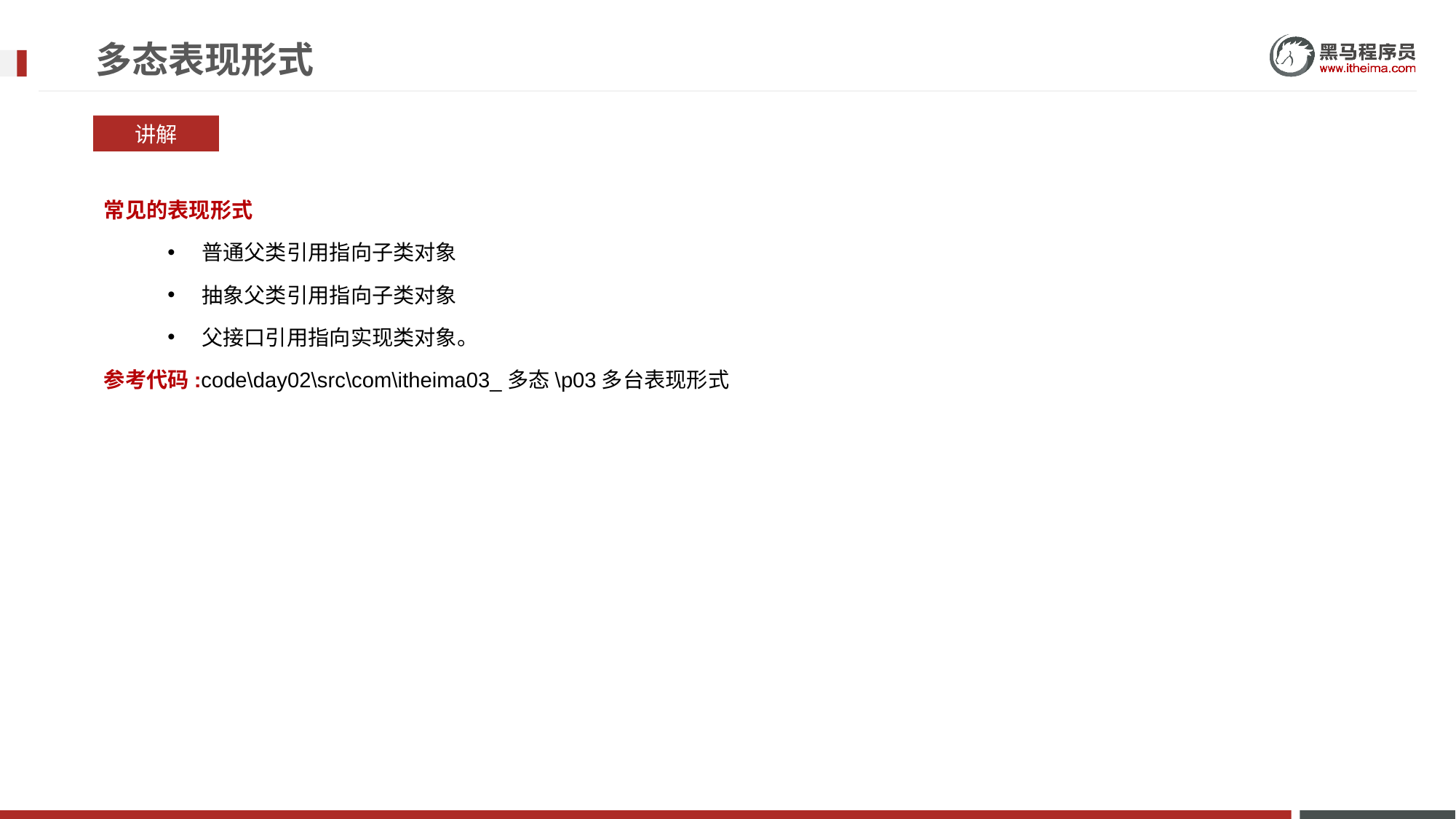

# 多态表现形式
讲解
常见的表现形式
普通父类引用指向子类对象
抽象父类引用指向子类对象
父接口引用指向实现类对象。
参考代码:code\day02\src\com\itheima03_多态\p03多台表现形式